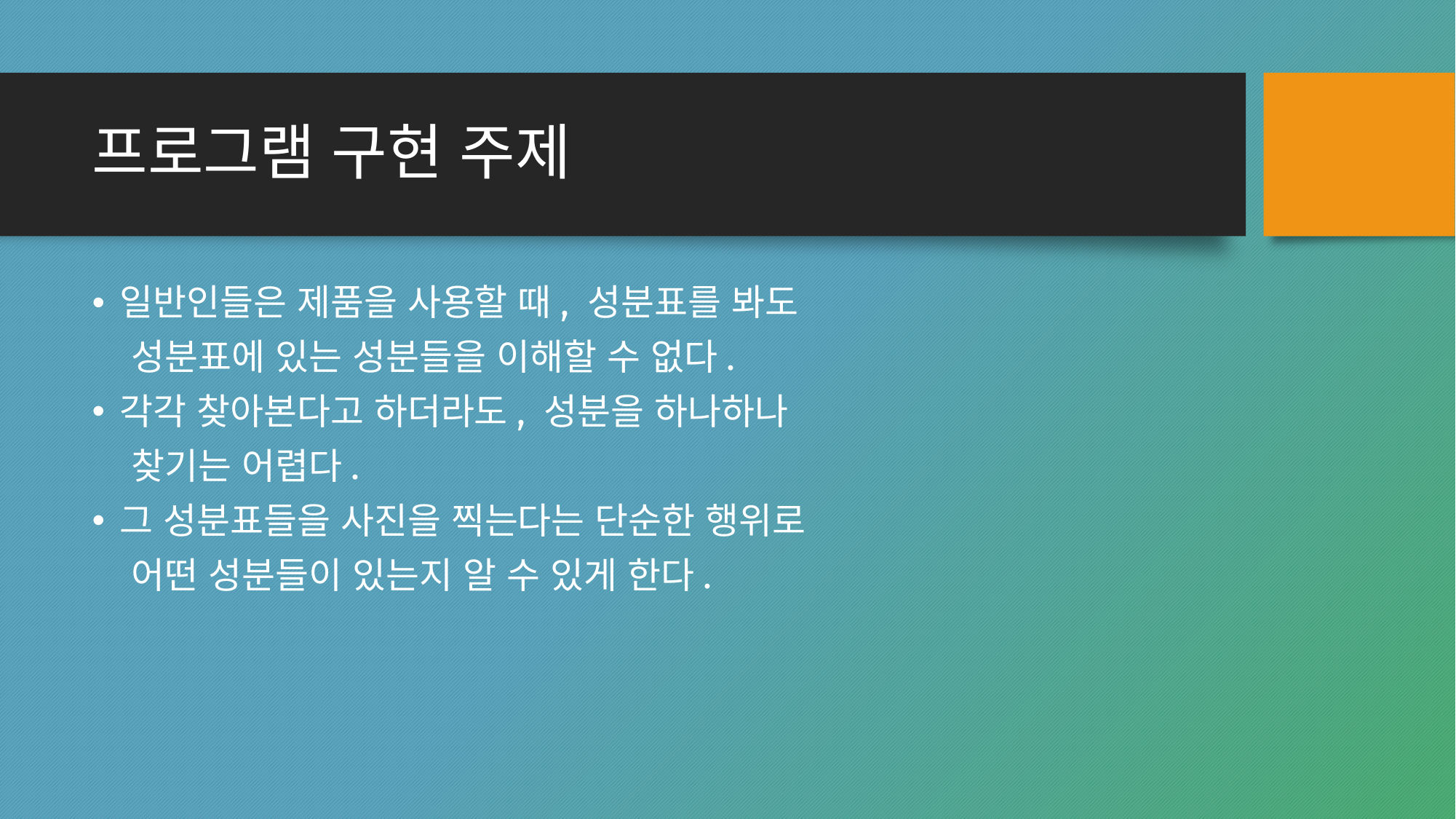

# 프로그램 구현 주제
일반인들은 제품을 사용할 때, 성분표를 봐도
   성분표에 있는 성분들을 이해할 수 없다.
각각 찾아본다고 하더라도, 성분을 하나하나
   찾기는 어렵다.
그 성분표들을 사진을 찍는다는 단순한 행위로
   어떤 성분들이 있는지 알 수 있게 한다.